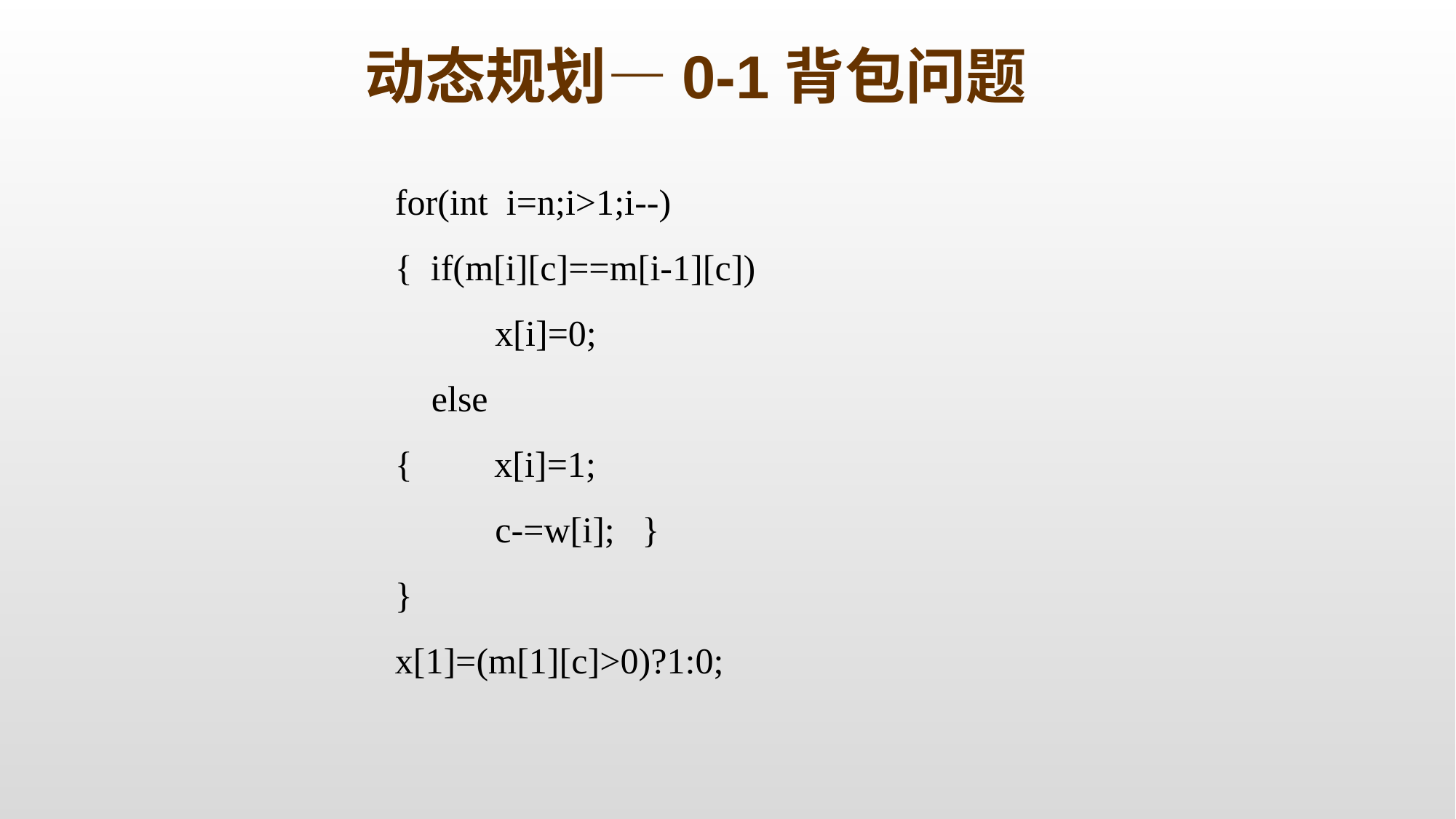

动态规划—0-1背包问题
for(int  i=n;i>1;i--)
{  if(m[i][c]==m[i-1][c])
           x[i]=0;
    else
{         x[i]=1;
           c-=w[i];   }
}
x[1]=(m[1][c]>0)?1:0;